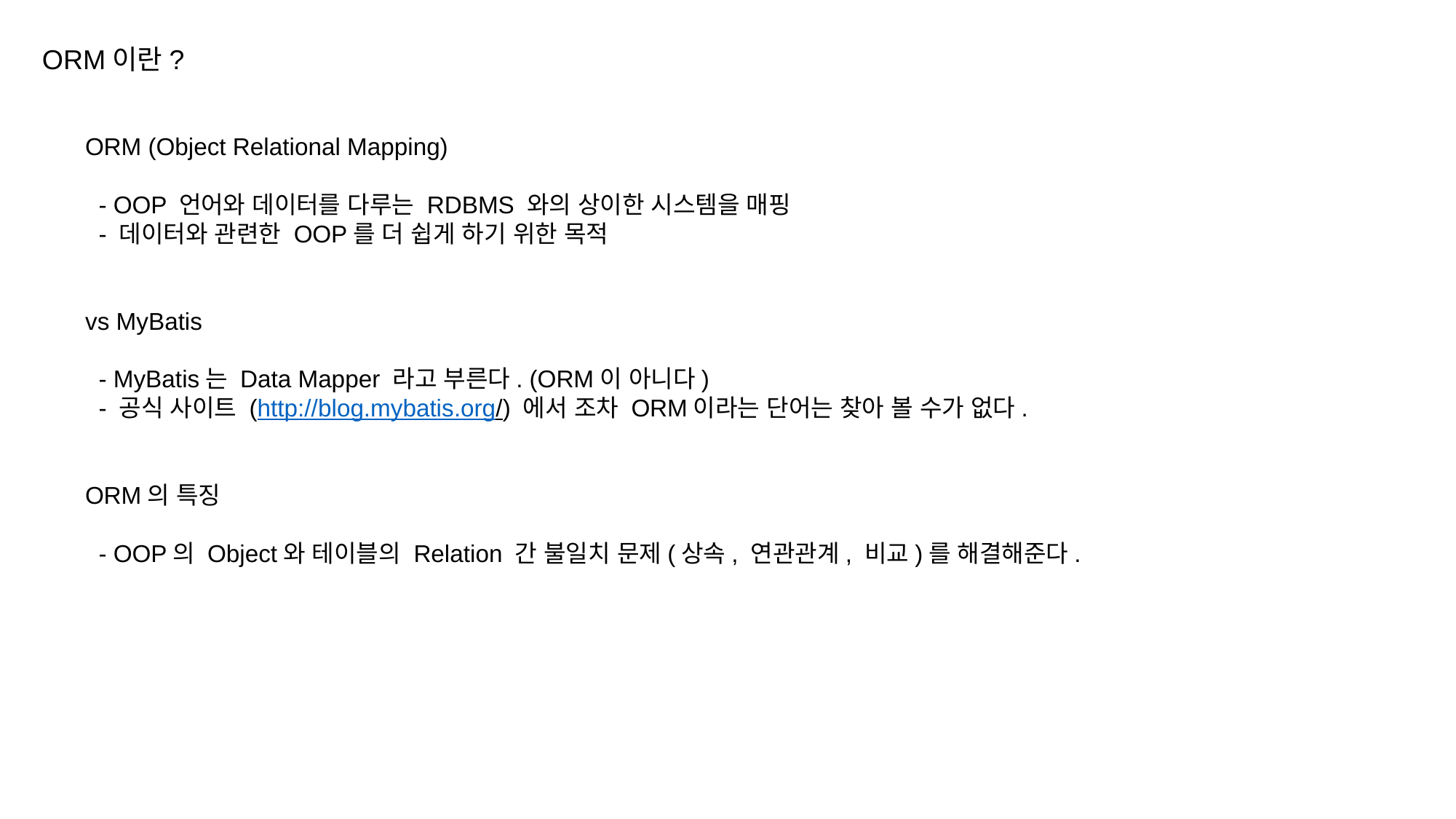

ORM이란?
ORM (Object Relational Mapping)

  - OOP 언어와 데이터를 다루는 RDBMS 와의 상이한 시스템을 매핑
  - 데이터와 관련한 OOP를 더 쉽게 하기 위한 목적

vs MyBatis

  - MyBatis는 Data Mapper 라고 부른다. (ORM이 아니다)
  - 공식 사이트 (http://blog.mybatis.org/) 에서 조차 ORM이라는 단어는 찾아 볼 수가 없다.

ORM의 특징

  - OOP의 Object와 테이블의 Relation 간 불일치 문제(상속, 연관관계, 비교)를 해결해준다.